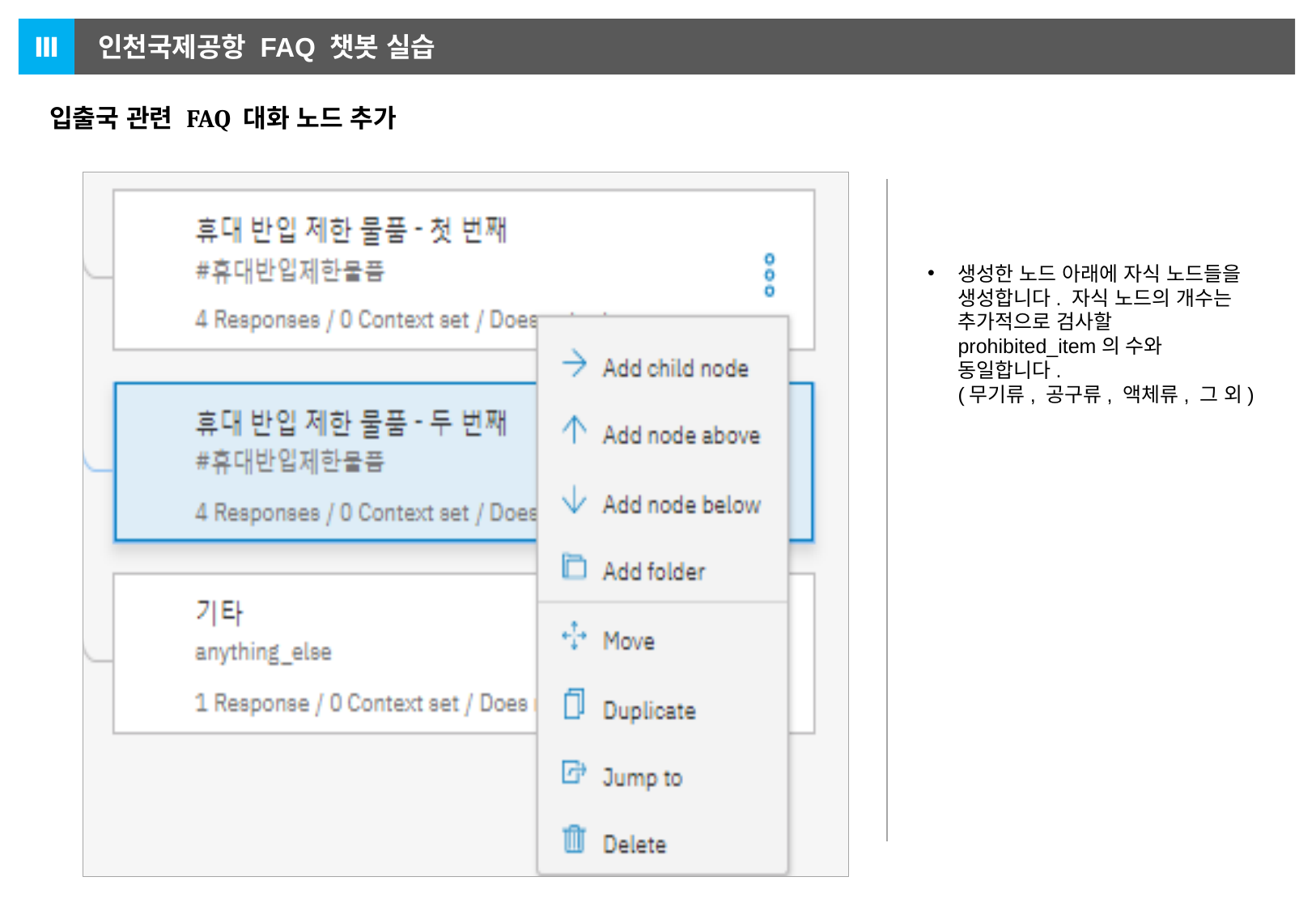

Ⅲ
인천국제공항 FAQ 챗봇 실습
입출국 관련 FAQ 대화 노드 추가

생성한 노드 아래에 자식 노드들을 생성합니다. 자식 노드의 개수는 추가적으로 검사할 prohibited_item의 수와 동일합니다.
(무기류, 공구류, 액체류, 그 외)